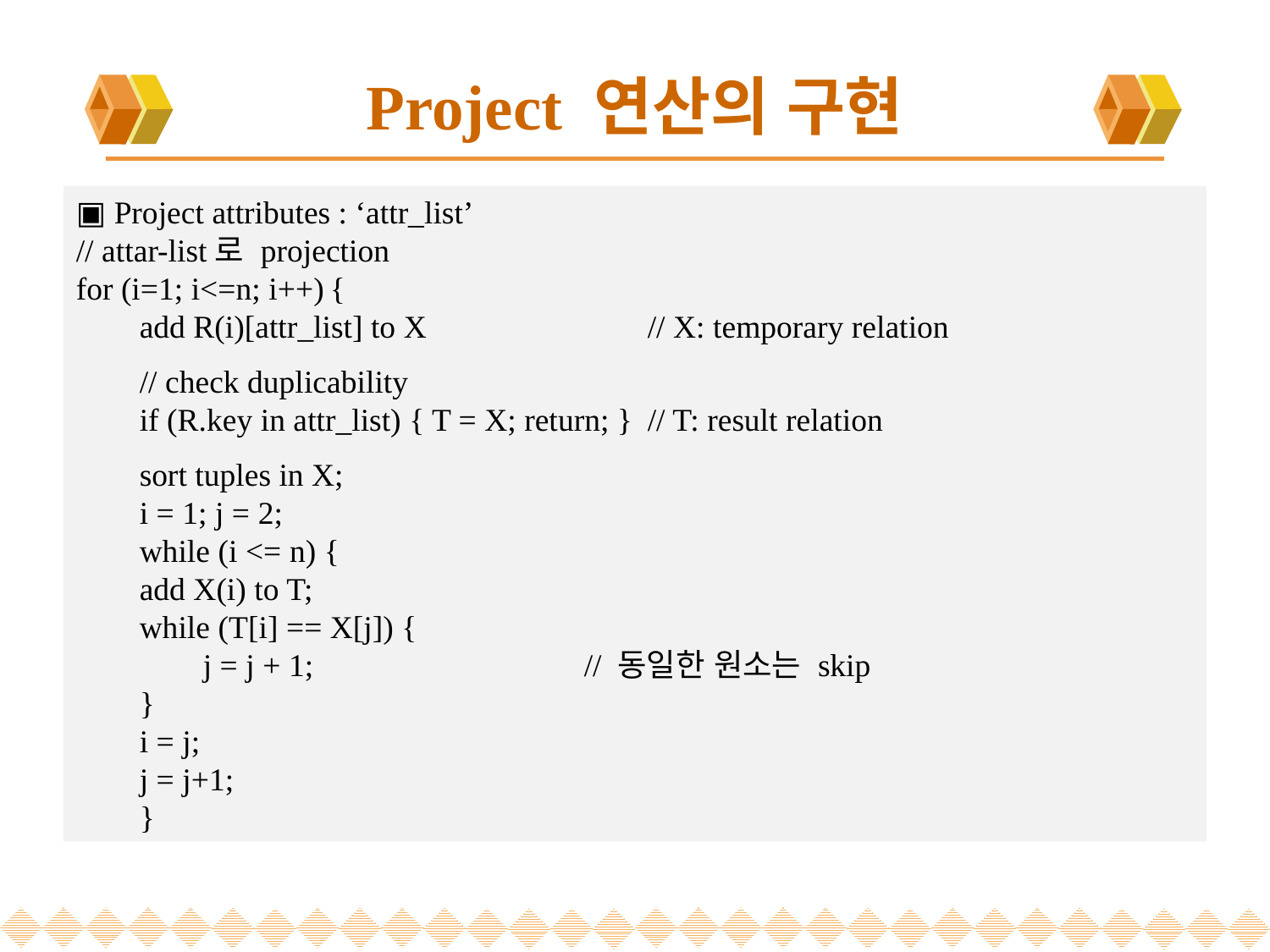

# Project 연산의 구현
▣ Project attributes : ‘attr_list’
// attar-list로 projection
for (i=1; i<=n; i++)	{
add R(i)[attr_list] to X		// X: temporary relation

// check duplicability
if (R.key in attr_list) { T = X; return; }	// T: result relation

sort tuples in X;
i = 1; j = 2;
while (i <= n) {
add X(i) to T;
while (T[i] == X[j]) {
j = j + 1;			// 동일한 원소는 skip
}
i = j;
j = j+1;
}